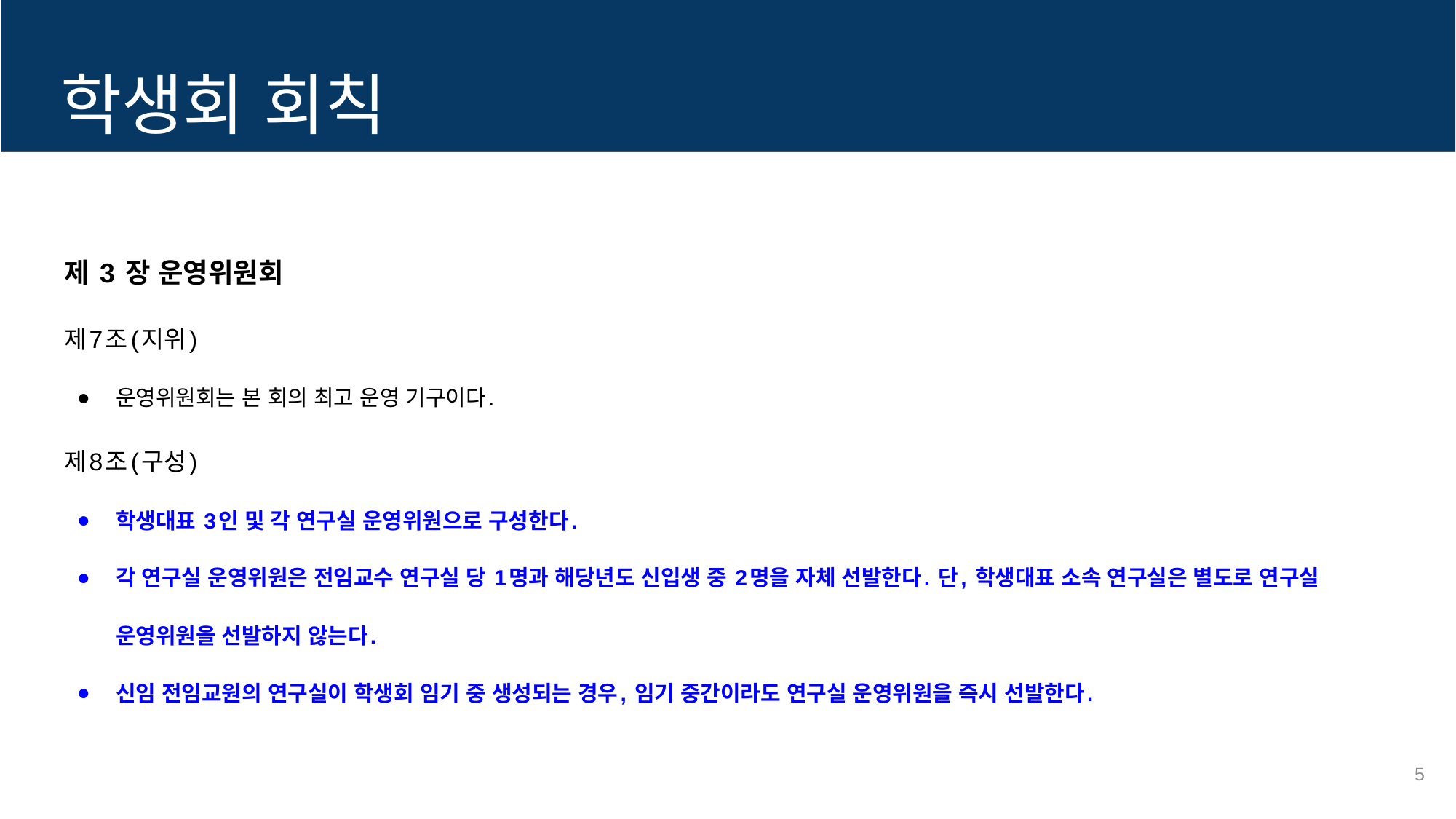

# 학생회 회칙
제 3 장 운영위원회
제7조(지위)
운영위원회는 본 회의 최고 운영 기구이다.
제8조(구성)
학생대표 3인 및 각 연구실 운영위원으로 구성한다.
각 연구실 운영위원은 전임교수 연구실 당 1명과 해당년도 신입생 중 2명을 자체 선발한다. 단, 학생대표 소속 연구실은 별도로 연구실 운영위원을 선발하지 않는다.
신임 전임교원의 연구실이 학생회 임기 중 생성되는 경우, 임기 중간이라도 연구실 운영위원을 즉시 선발한다.
5